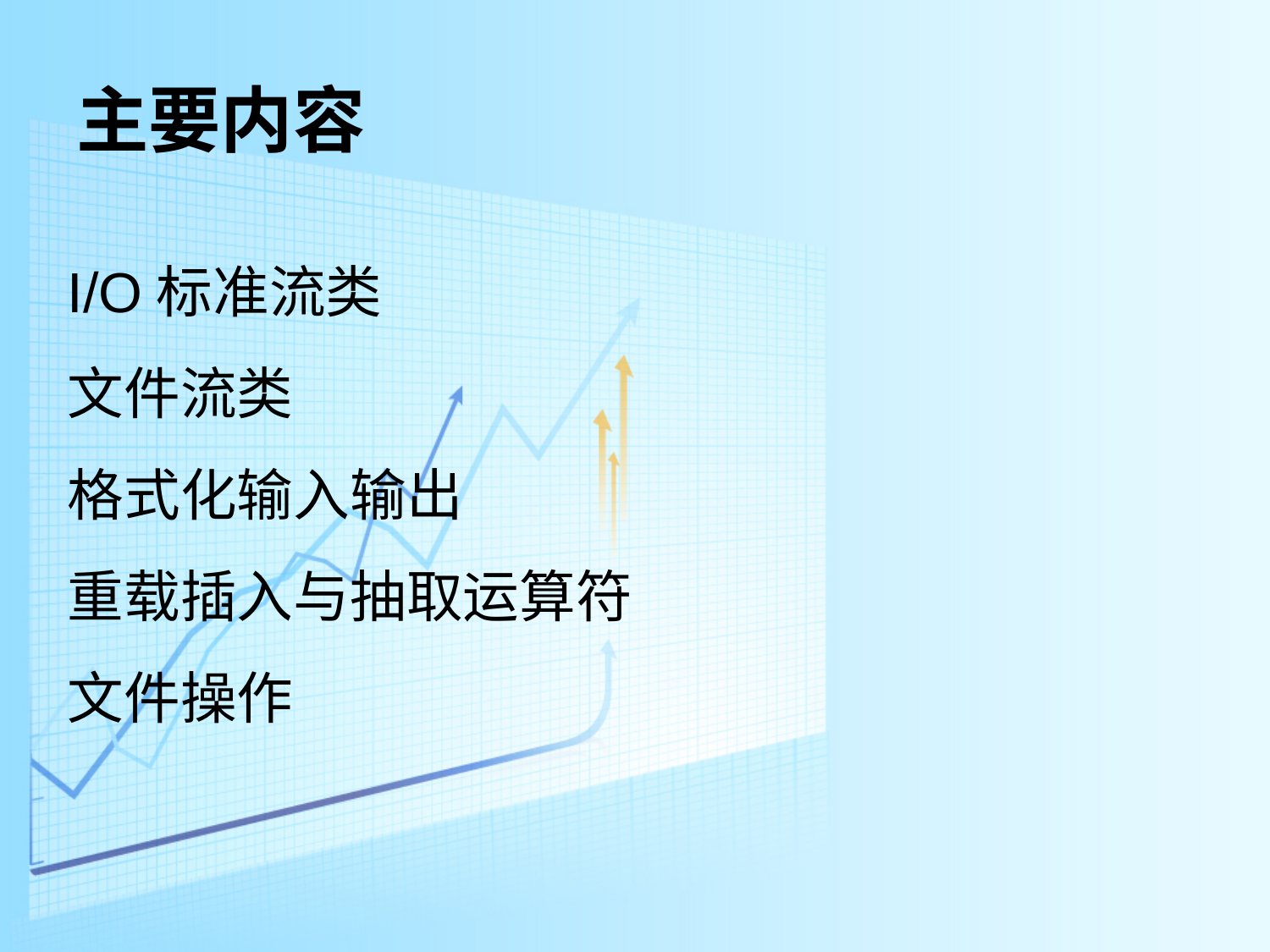

# 主要内容
I/O标准流类
文件流类
格式化输入输出
重载插入与抽取运算符
文件操作